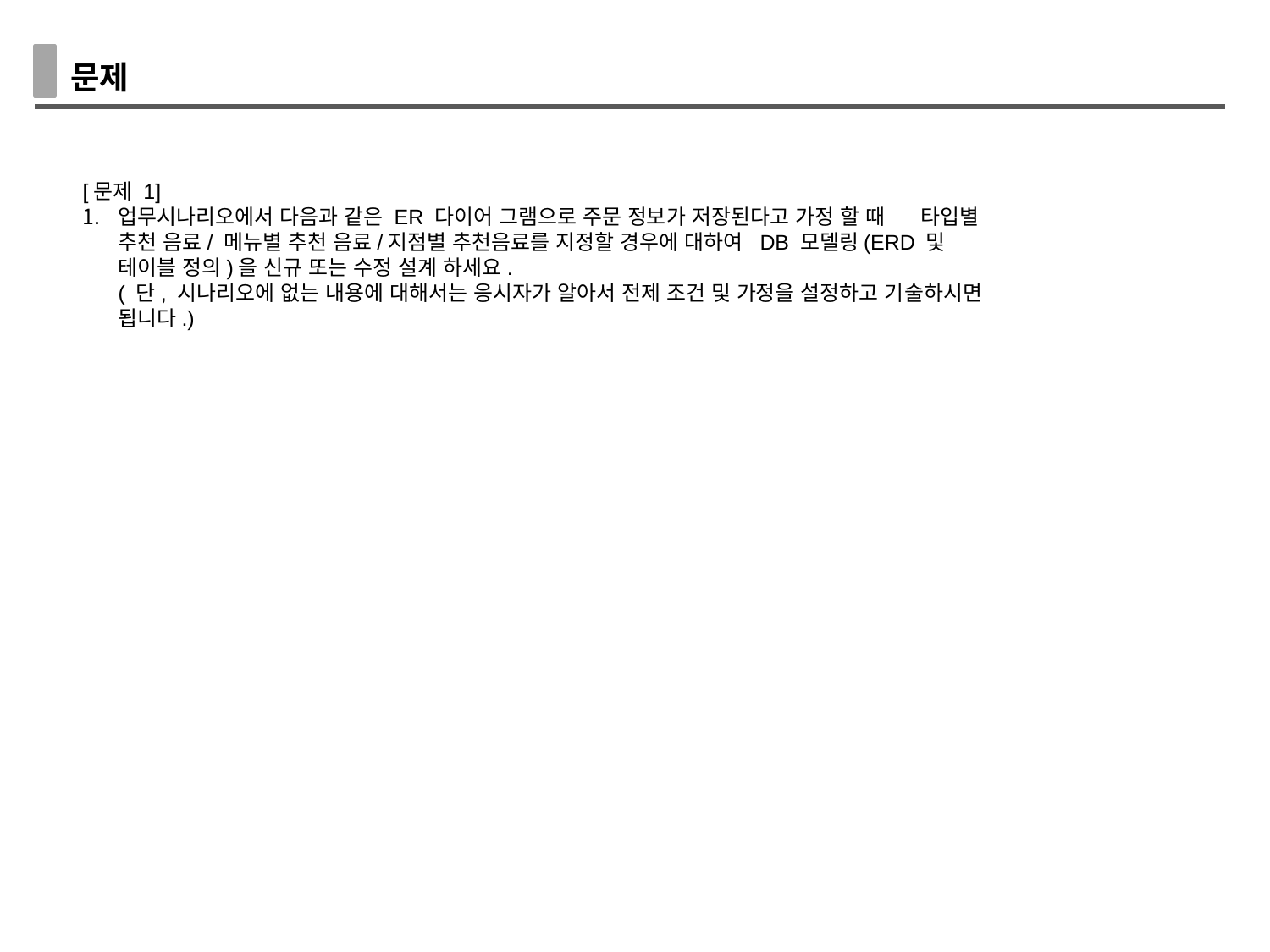

문제
[문제 1]
업무시나리오에서 다음과 같은 ER 다이어 그램으로 주문 정보가 저장된다고 가정 할 때      타입별 추천 음료/ 메뉴별 추천 음료/지점별 추천음료를 지정할 경우에 대하여  DB 모델링(ERD 및 테이블 정의)을 신규 또는 수정 설계 하세요.
( 단, 시나리오에 없는 내용에 대해서는 응시자가 알아서 전제 조건 및 가정을 설정하고 기술하시면 됩니다.)